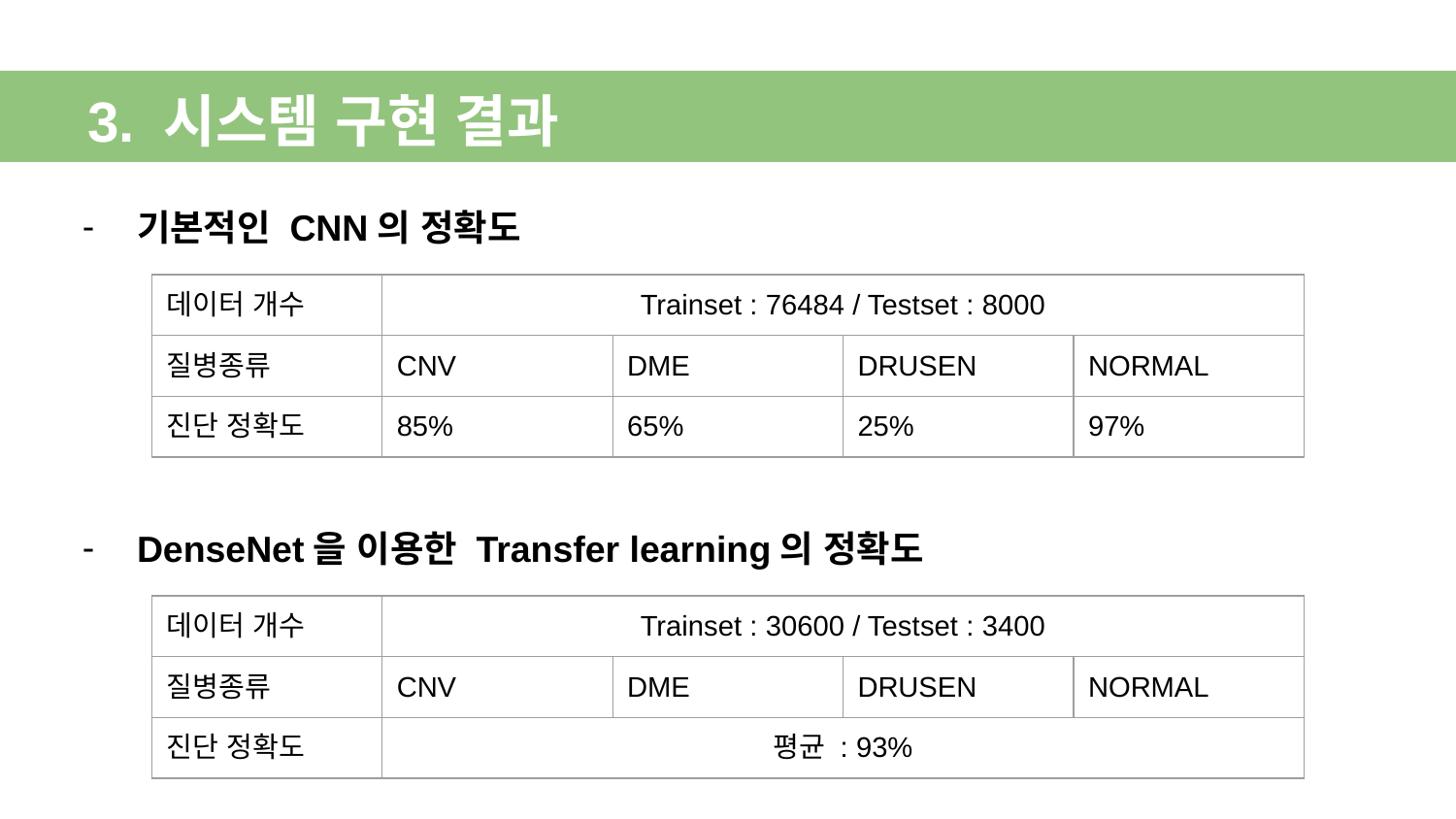

# 3. 시스템 구현 결과
기본적인 CNN의 정확도
| 데이터 개수 | Trainset : 76484 / Testset : 8000 |  |  |  |
| --- | --- | --- | --- | --- |
| 질병종류 | CNV | DME | DRUSEN | NORMAL |
| 진단 정확도 | 85% | 65% | 25% | 97% |
DenseNet을 이용한 Transfer learning의 정확도
| 데이터 개수 | Trainset : 30600 / Testset : 3400 |  |  |  |
| --- | --- | --- | --- | --- |
| 질병종류 | CNV | DME | DRUSEN | NORMAL |
| 진단 정확도 | 평균 : 93% |  |  |  |